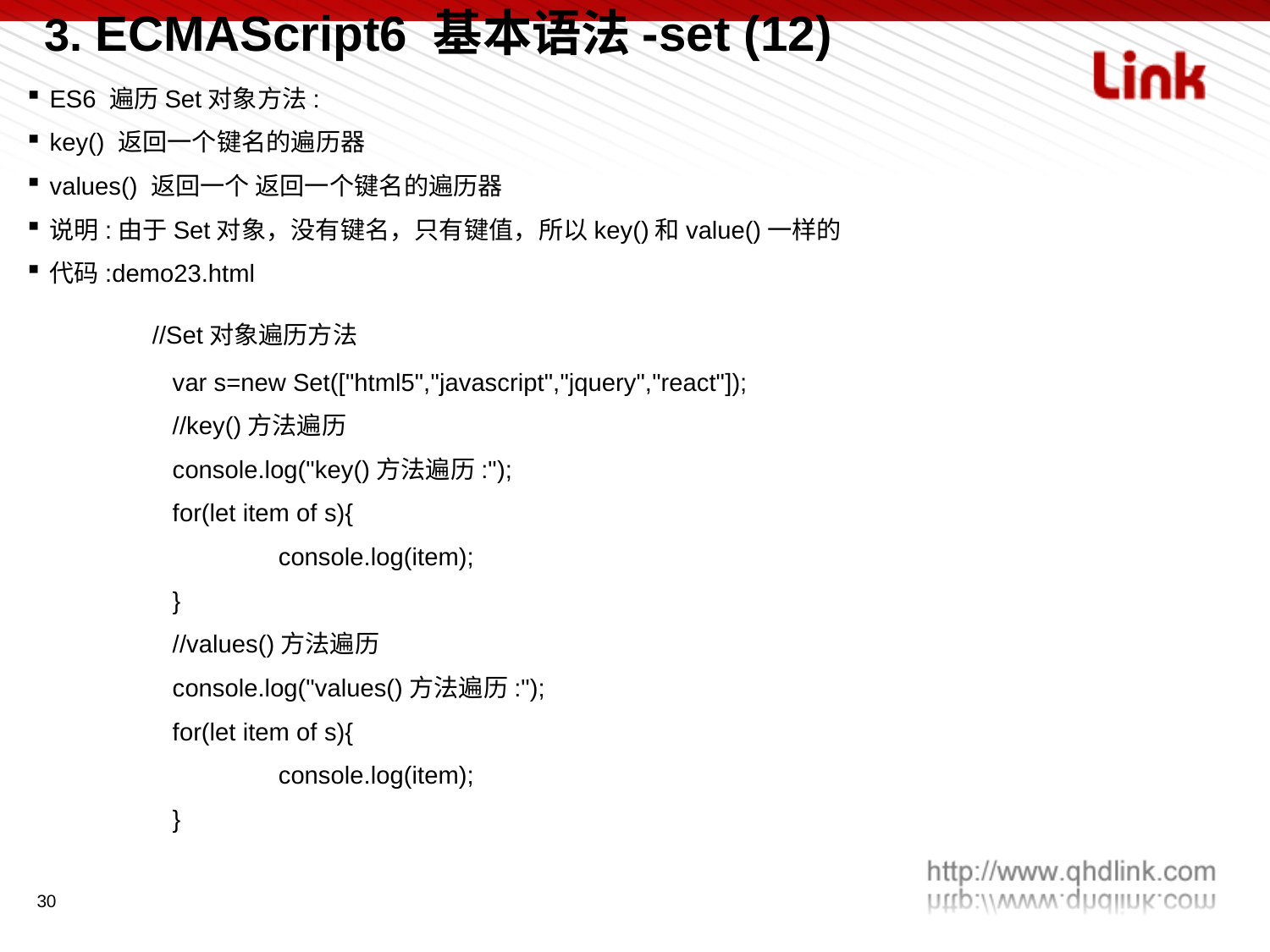

3. ECMAScript6 基本语法-set (12)
ES6 遍历Set对象方法:
key() 返回一个键名的遍历器
values() 返回一个 返回一个键名的遍历器
说明:由于Set对象，没有键名，只有键值，所以key()和value()一样的
代码:demo23.html
            //Set对象遍历方法
	   var s=new Set(["html5","javascript","jquery","react"]);
	   //key()方法遍历
	   console.log("key()方法遍历:");
	   for(let item of s){
	   	console.log(item);
	   }
	   //values()方法遍历
	   console.log("values()方法遍历:");
	   for(let item of s){
	   	console.log(item);
	   }
30